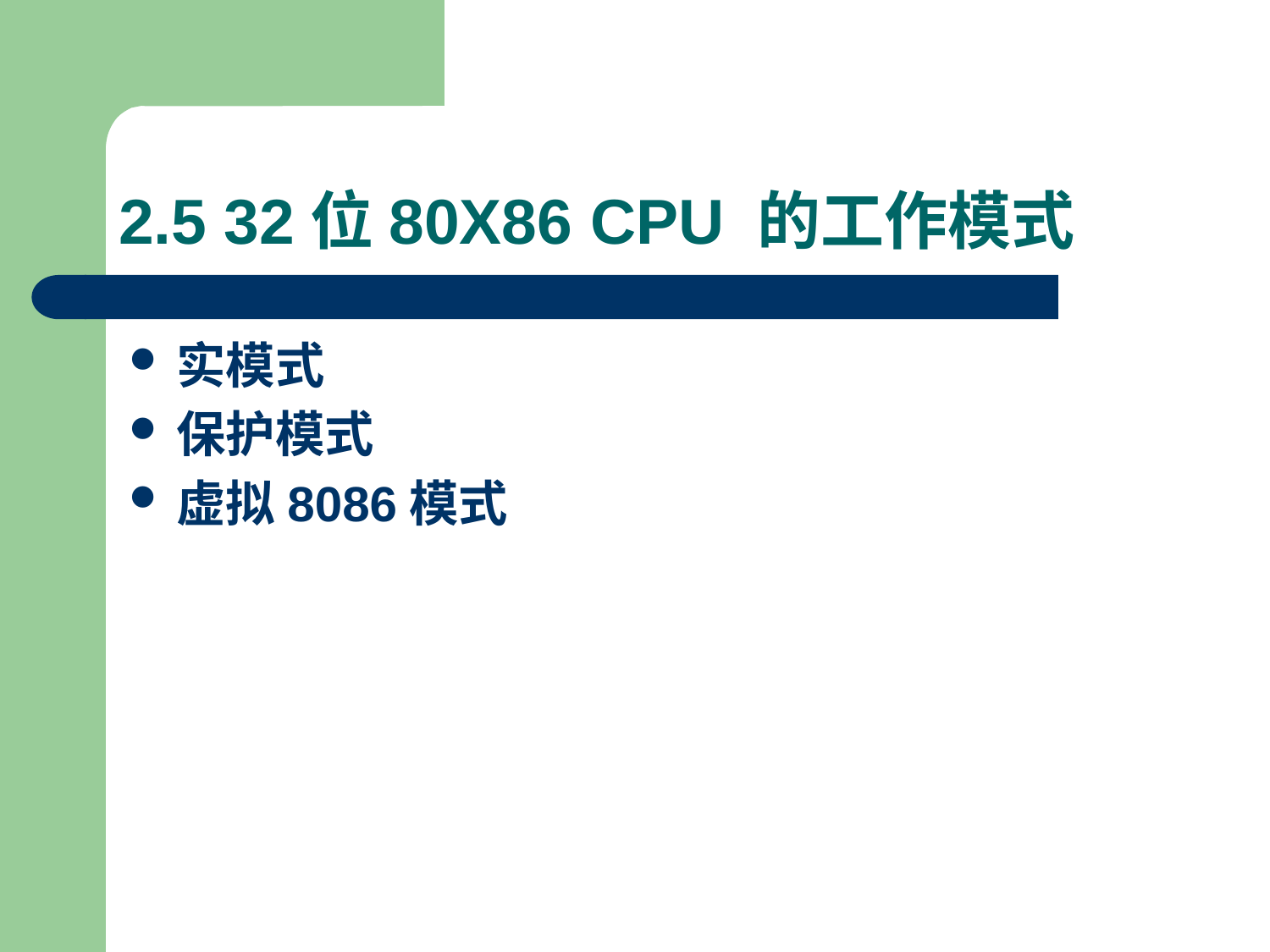

# 2.5 32位80X86 CPU 的工作模式
实模式
保护模式
虚拟8086模式